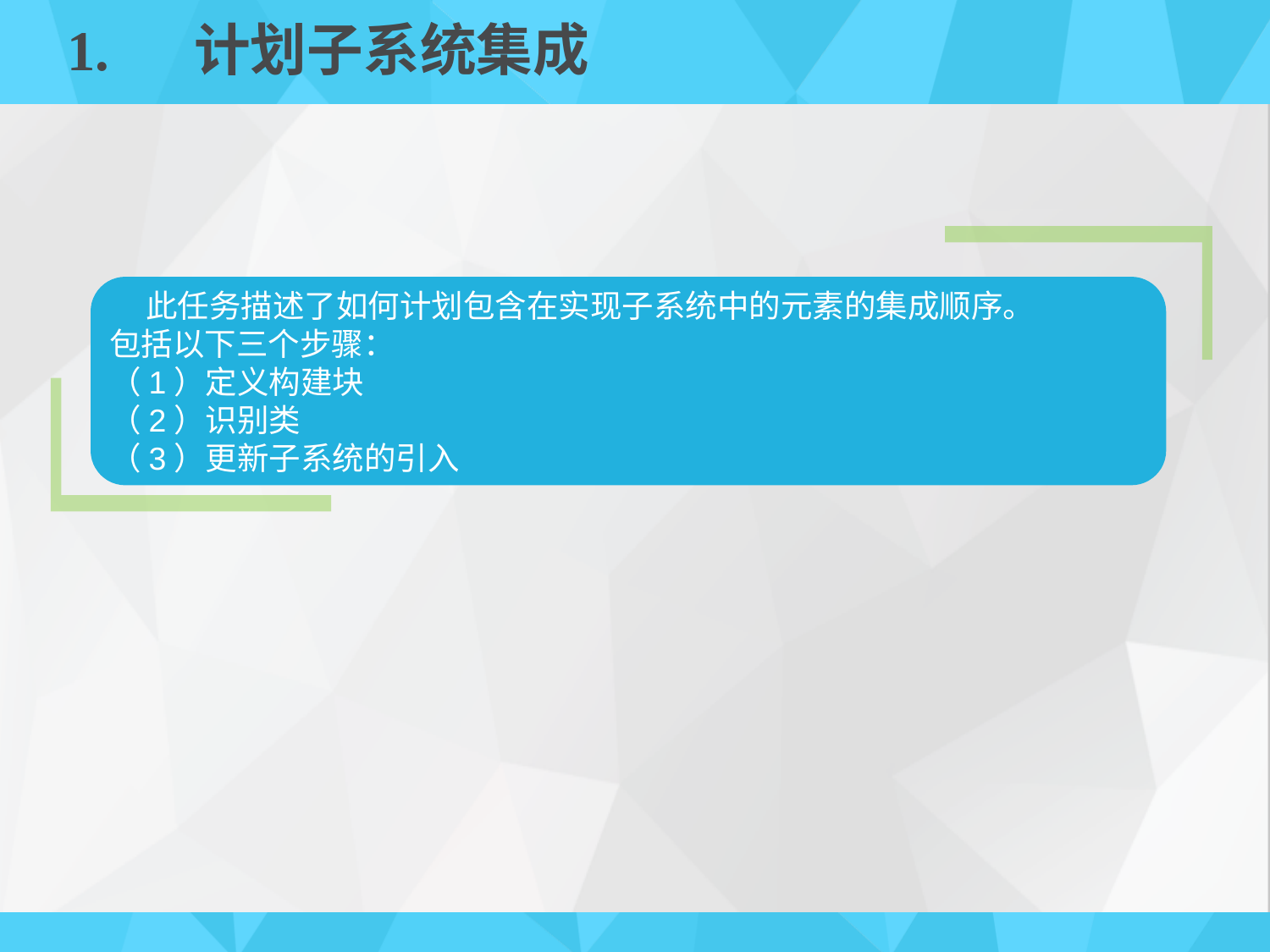

# 1.	计划子系统集成

    此任务描述了如何计划包含在实现子系统中的元素的集成顺序。
包括以下三个步骤：
（1）定义构建块
（2）识别类
（3）更新子系统的引入